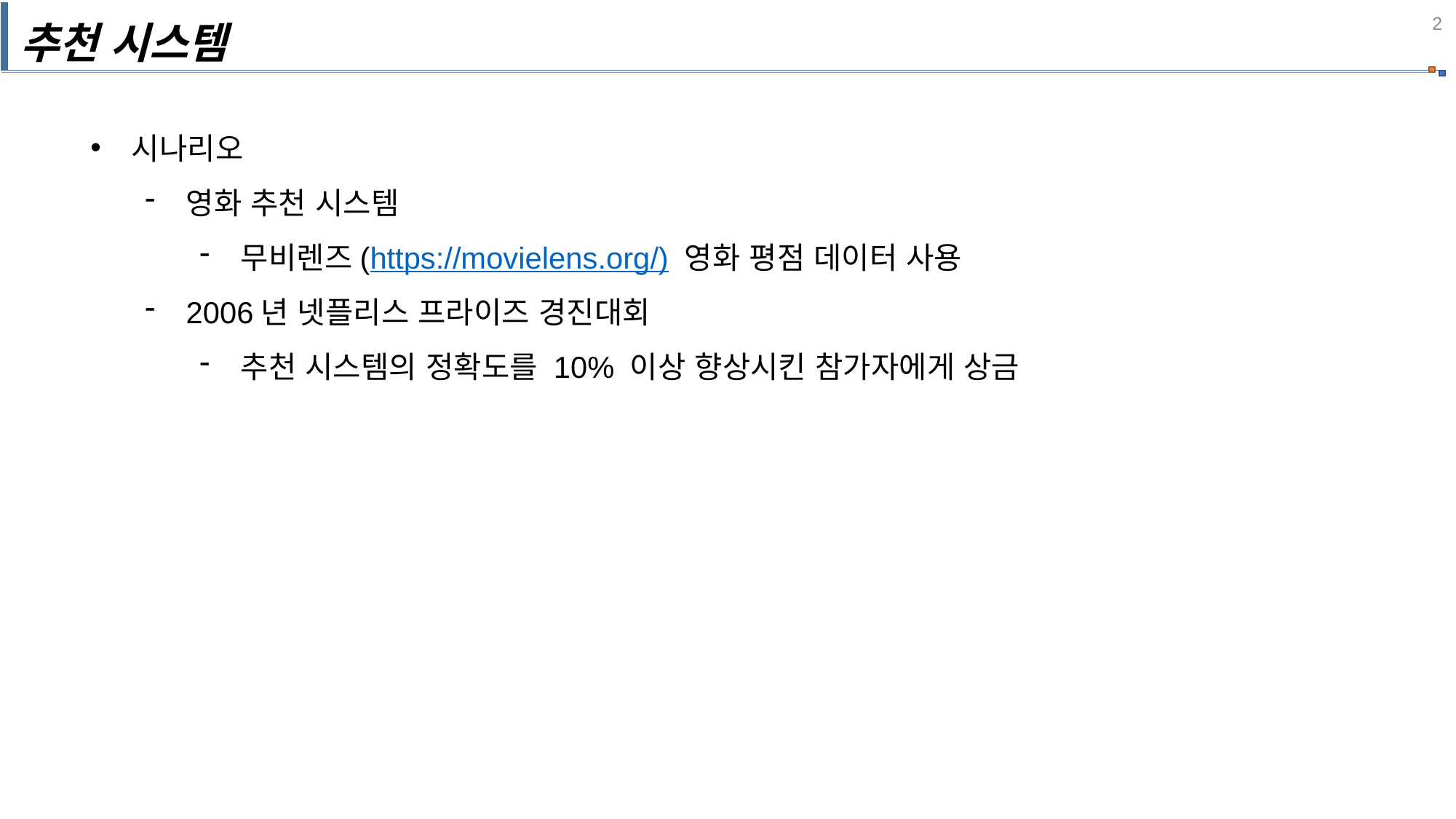

추천 시스템
시나리오
영화 추천 시스템
무비렌즈(https://movielens.org/) 영화 평점 데이터 사용
2006년 넷플리스 프라이즈 경진대회
추천 시스템의 정확도를 10% 이상 향상시킨 참가자에게 상금